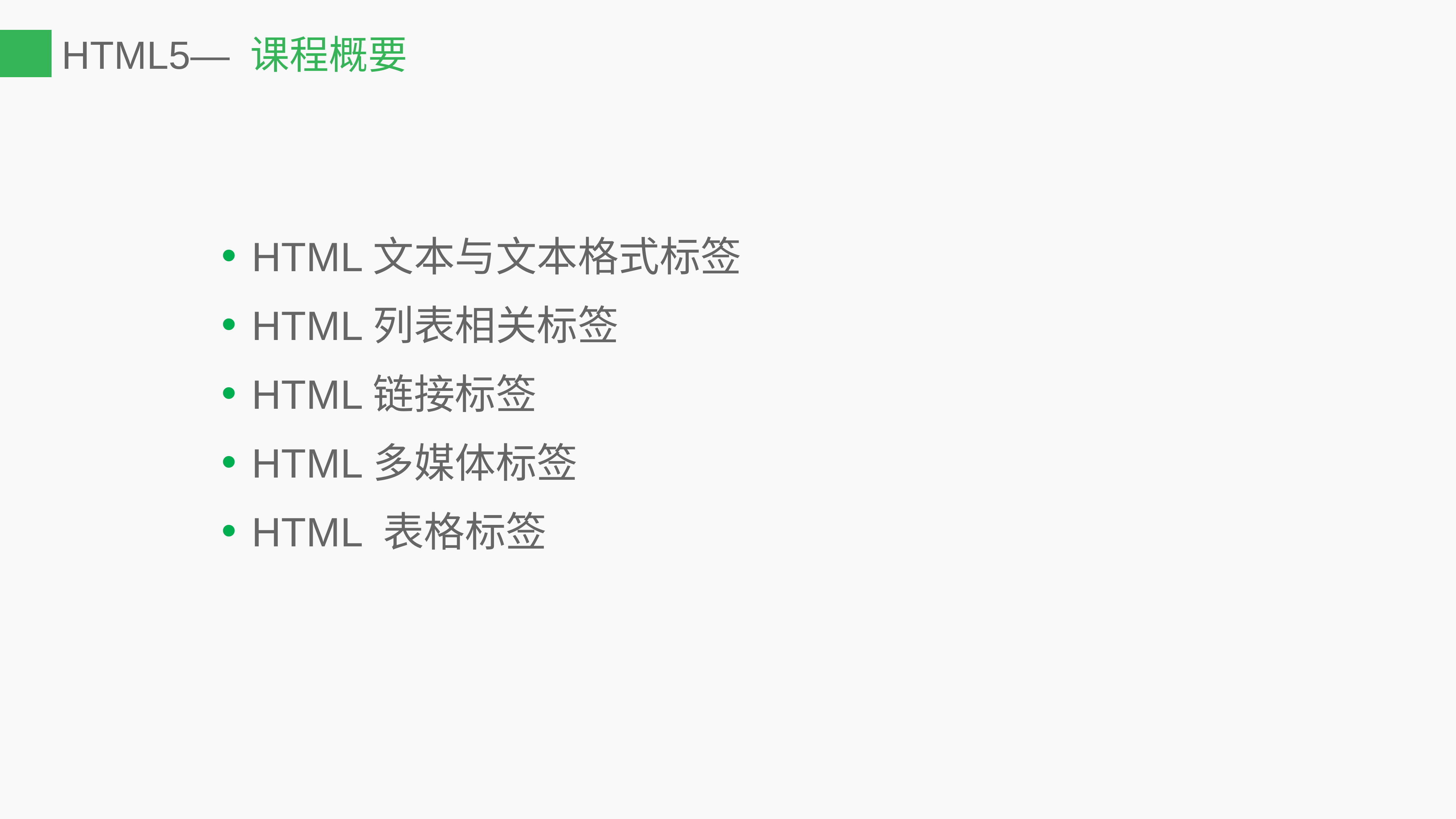

# HTML5— 课程概要
HTML文本与文本格式标签
HTML列表相关标签
HTML链接标签
HTML多媒体标签
HTML 表格标签